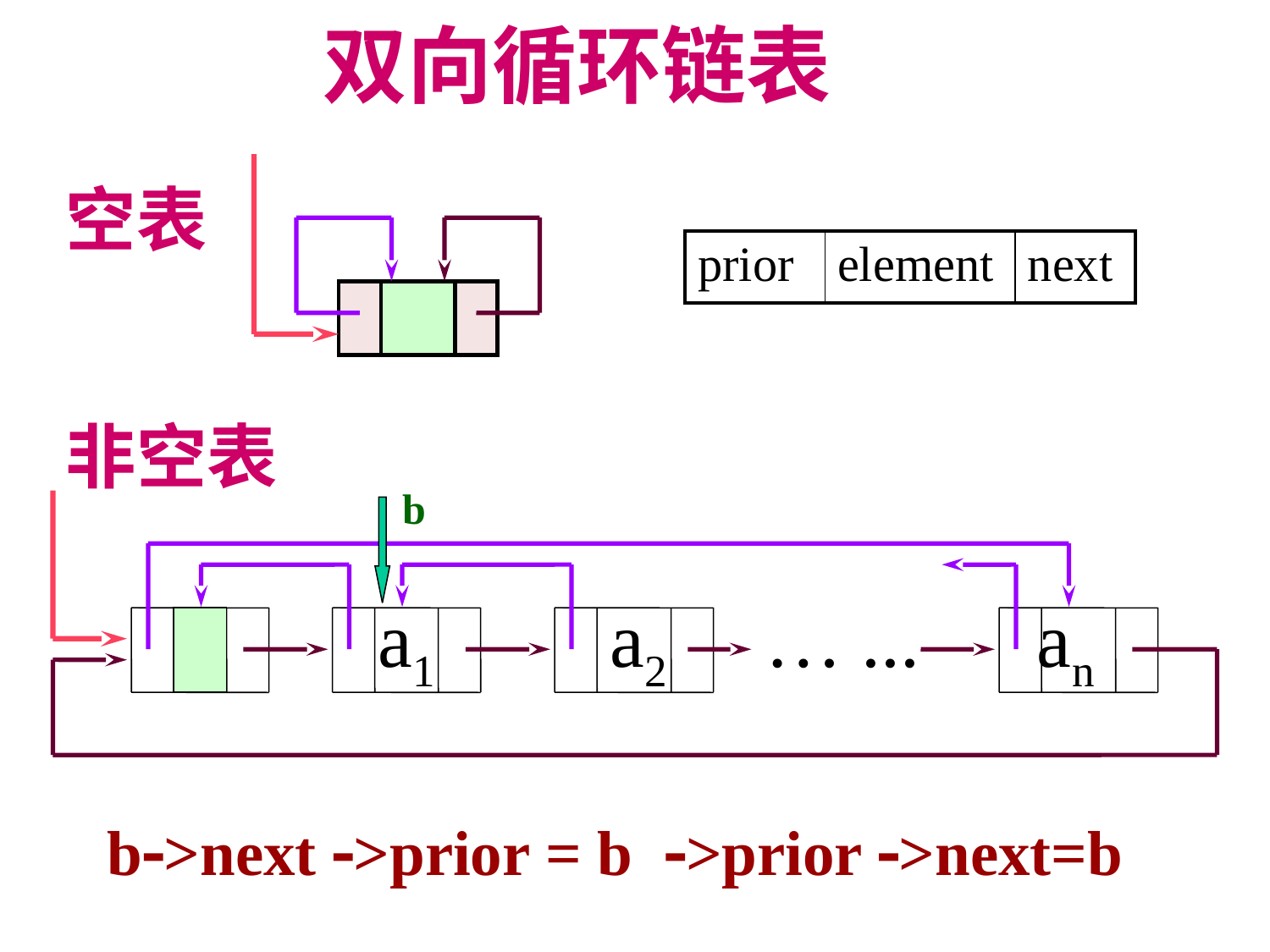

双向循环链表

空表

| prior | element | next |
| --- | --- | --- |

非空表
b

   a1         a2     … ...      an

b−>next −>prior = b −>prior −>next=b